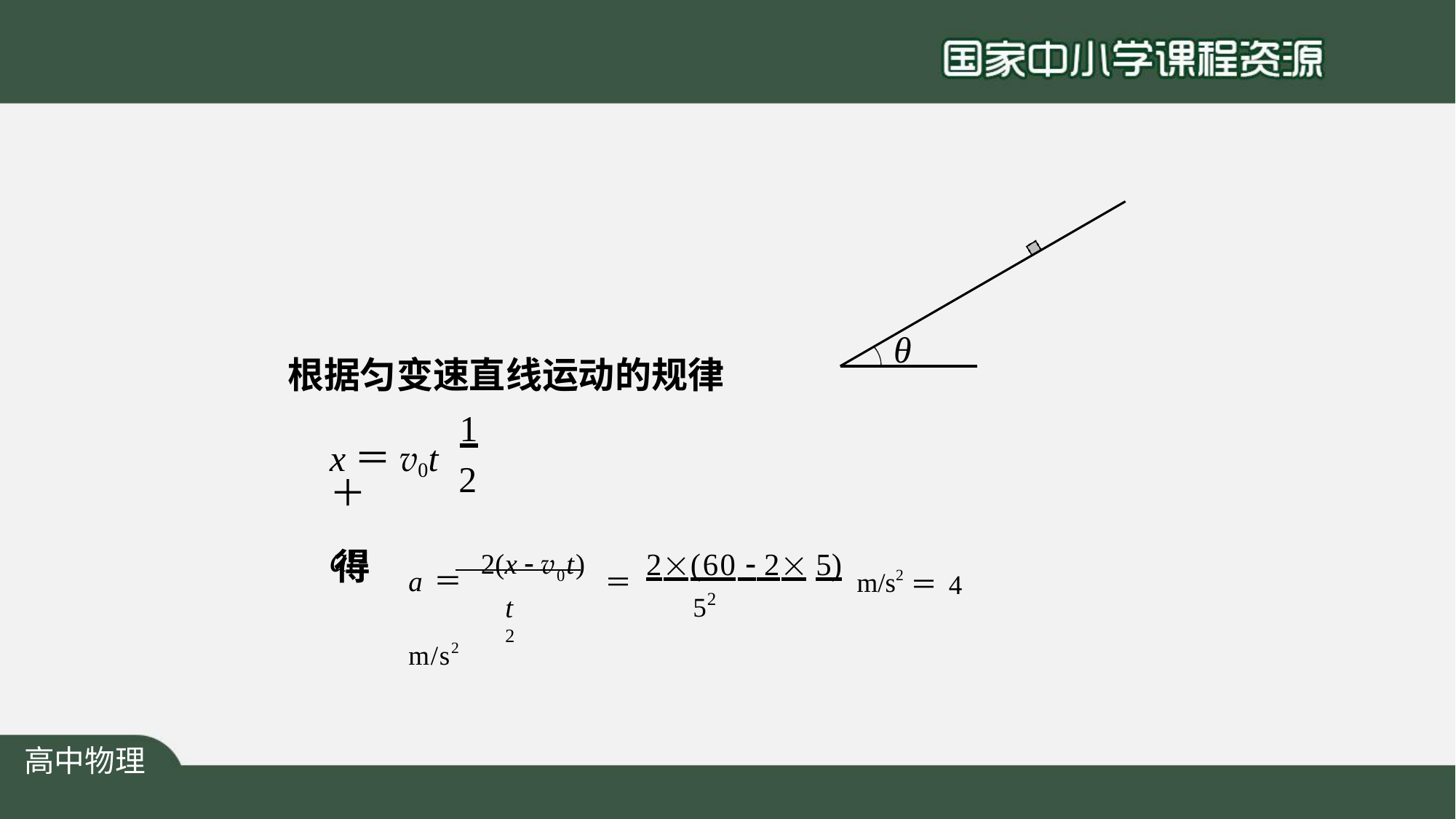

θ

# 根据匀变速直线运动的规律

1
x＝v0t＋	at2
2
a＝ 2(x − v0t) ＝2×(60 − 2× 5) m/s2＝4 m/s2
得
t 2
52

高中物理